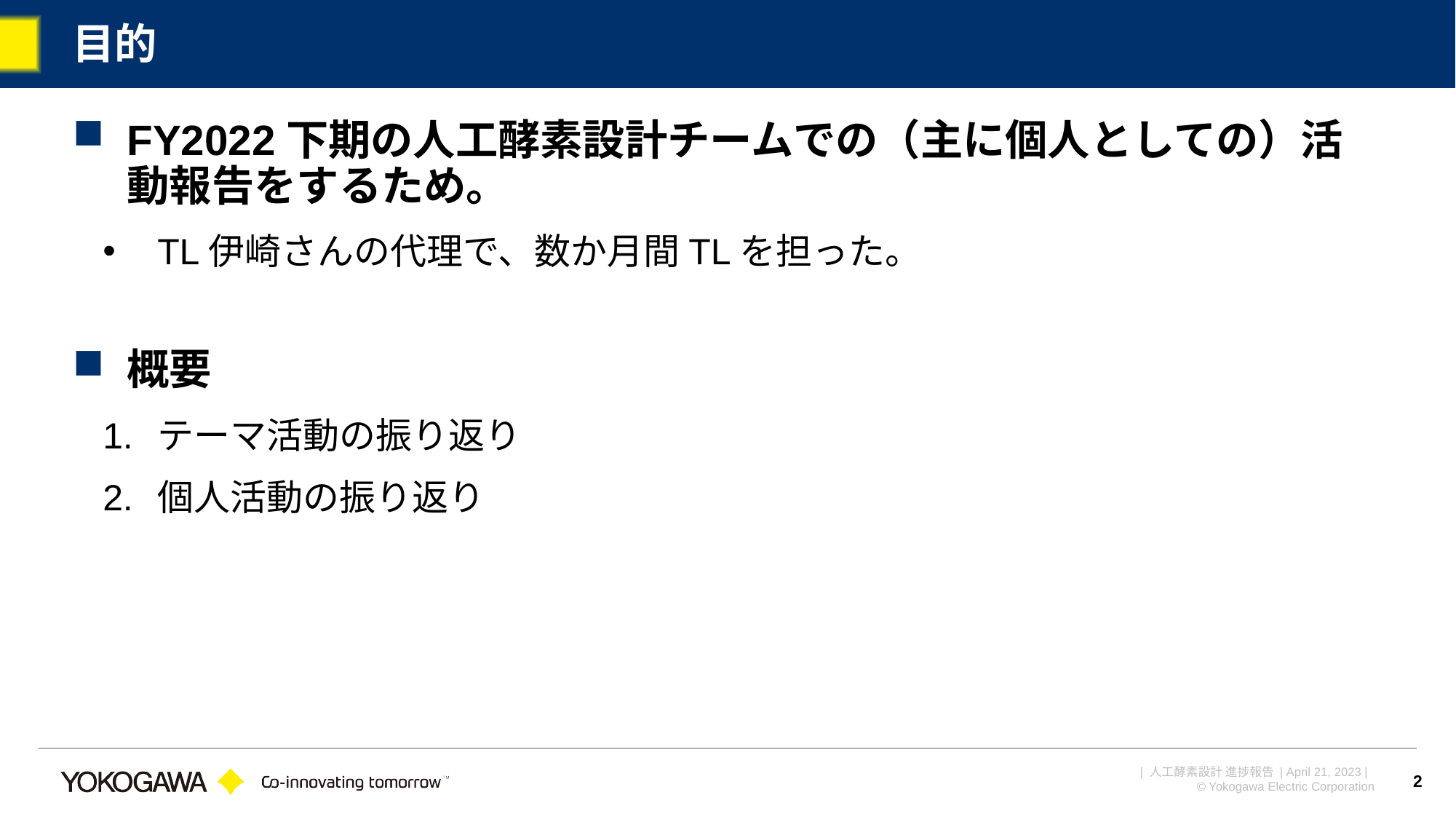

# 目的
FY2022下期の人工酵素設計チームでの（主に個人としての）活動報告をするため。
TL伊崎さんの代理で、数か月間TLを担った。

概要
テーマ活動の振り返り
個人活動の振り返り

2